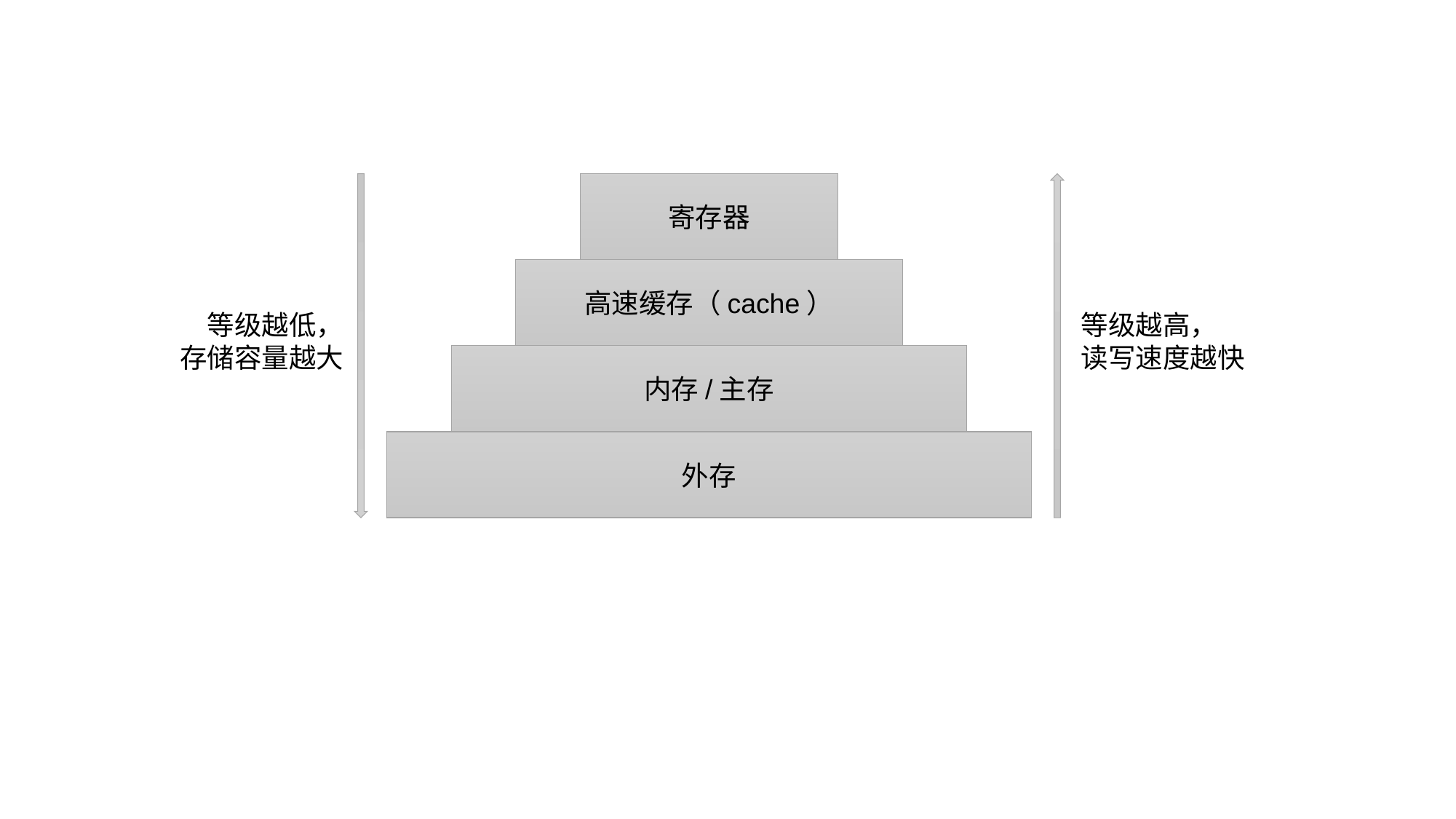

寄存器

高速缓存（cache）
等级越低，
存储容量越大
等级越高，
读写速度越快
内存/主存
外存